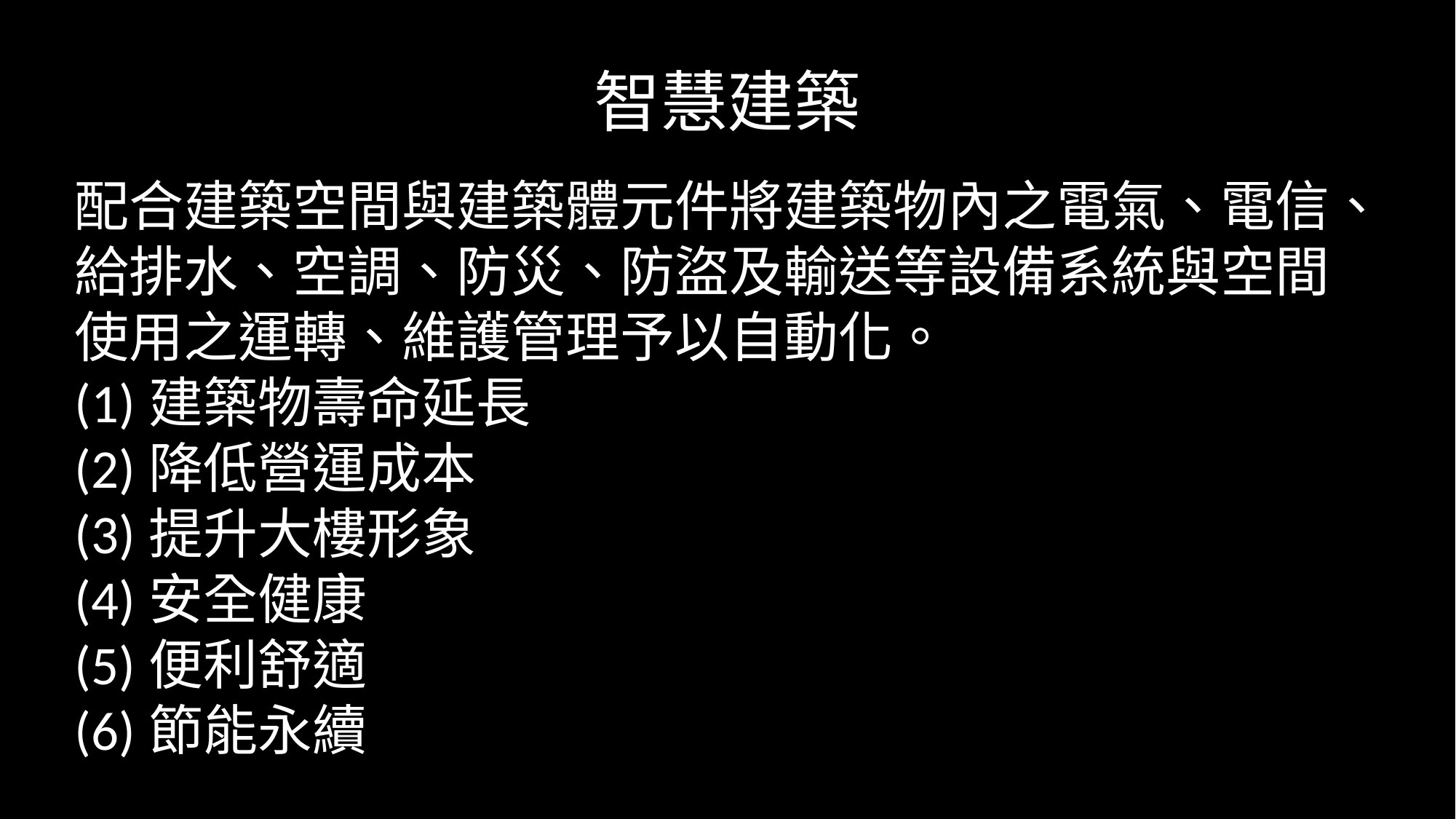

# 智慧建築
配合建築空間與建築體元件將建築物內之電氣、電信、給排⽔、空調、防災、防盜及輸送等設備系統與空間使⽤之運轉、維護管理予以⾃動化。
(1)建築物壽命延⻑
(2)降低營運成本
(3)提升⼤樓形象
(4)安全健康
(5)便利舒適
(6)節能永續